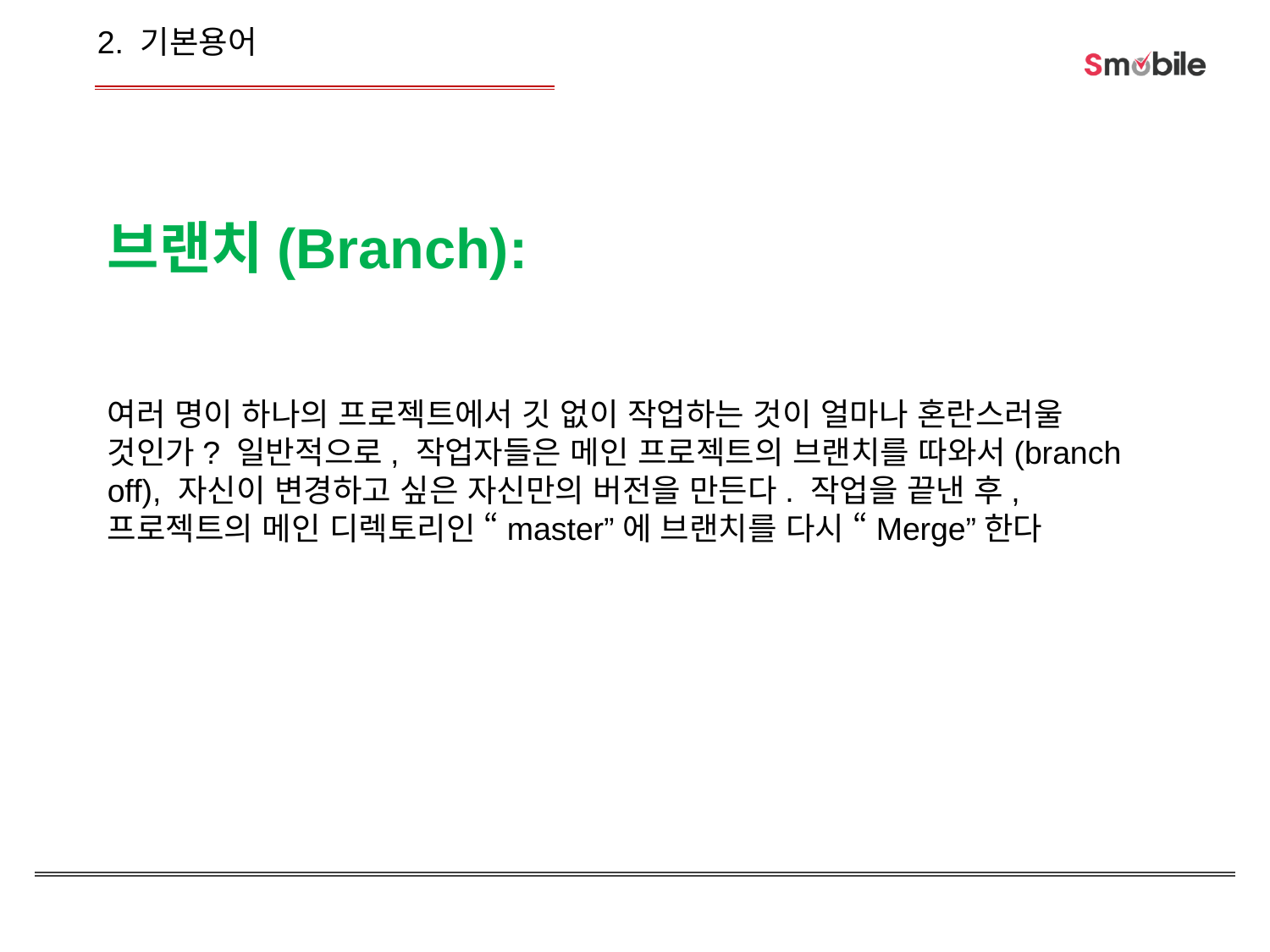

2. 기본용어
브랜치(Branch):

여러 명이 하나의 프로젝트에서 깃 없이 작업하는 것이 얼마나 혼란스러울 것인가? 일반적으로, 작업자들은 메인 프로젝트의 브랜치를 따와서(branch off), 자신이 변경하고 싶은 자신만의 버전을 만든다. 작업을 끝낸 후, 프로젝트의 메인 디렉토리인 “master”에 브랜치를 다시 “Merge”한다